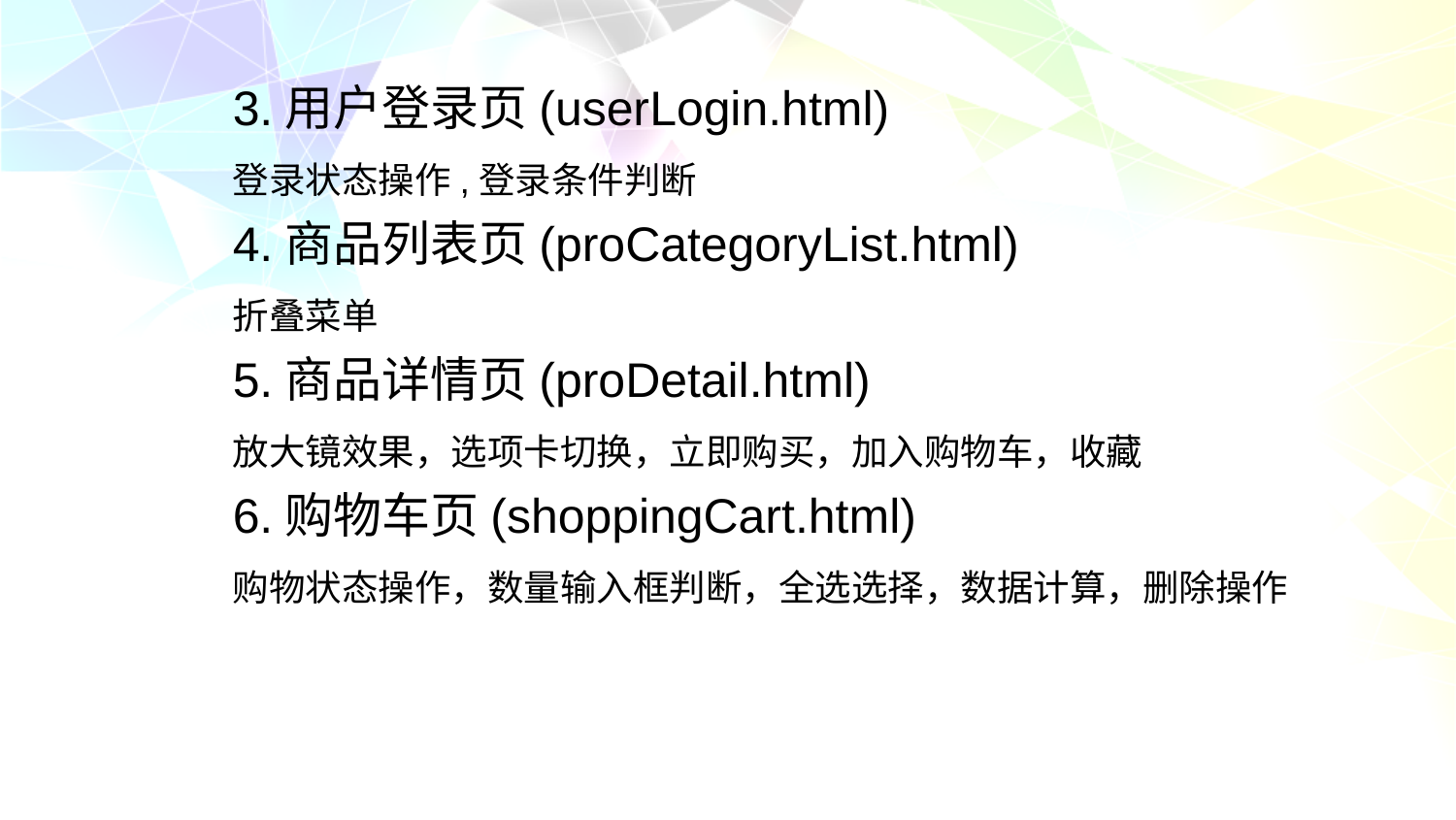

3.用户登录页(userLogin.html)
	登录状态操作,登录条件判断
	4.商品列表页(proCategoryList.html)
	折叠菜单
	5.商品详情页(proDetail.html)
	放大镜效果，选项卡切换，立即购买，加入购物车，收藏
	6.购物车页(shoppingCart.html)
	购物状态操作，数量输入框判断，全选选择，数据计算，删除操作